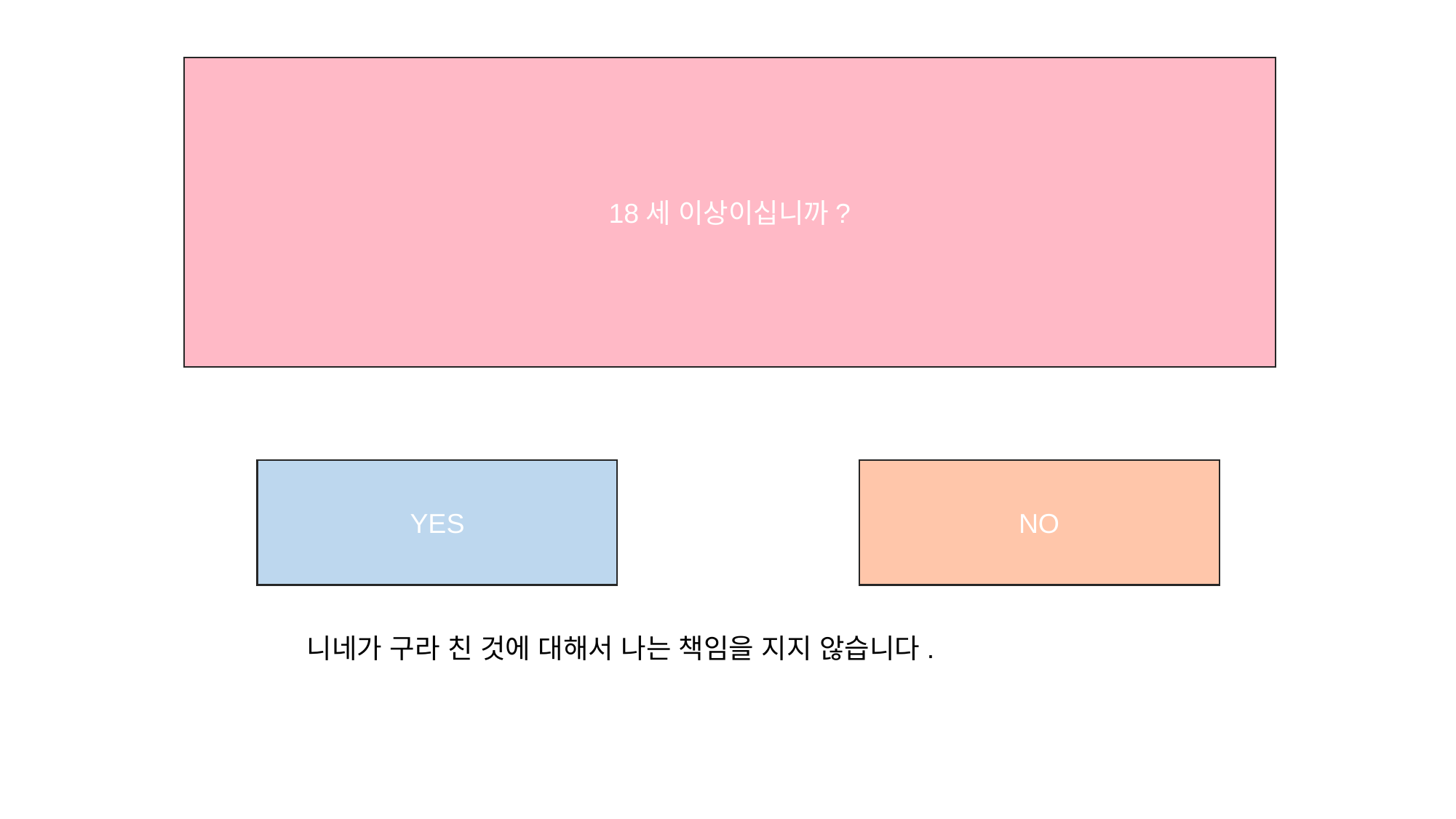

18세 이상이십니까?
YES
NO
니네가 구라 친 것에 대해서 나는 책임을 지지 않습니다.